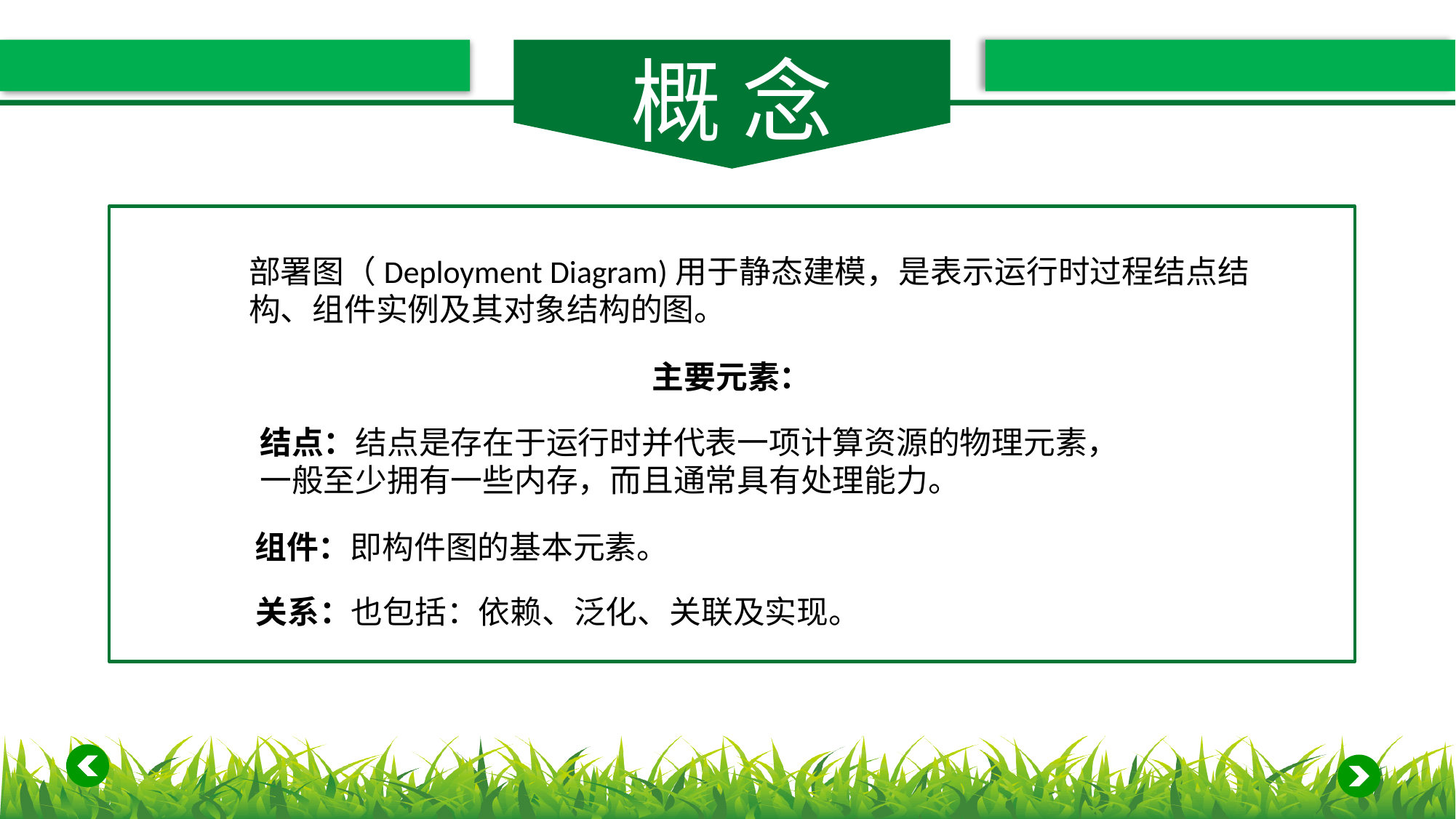

概 念

部署图（Deployment Diagram)用于静态建模，是表示运行时过程结点结构、组件实例及其对象结构的图。
主要元素：
结点：结点是存在于运行时并代表一项计算资源的物理元素，
一般至少拥有一些内存，而且通常具有处理能力。
组件：即构件图的基本元素。
关系：也包括：依赖、泛化、关联及实现。